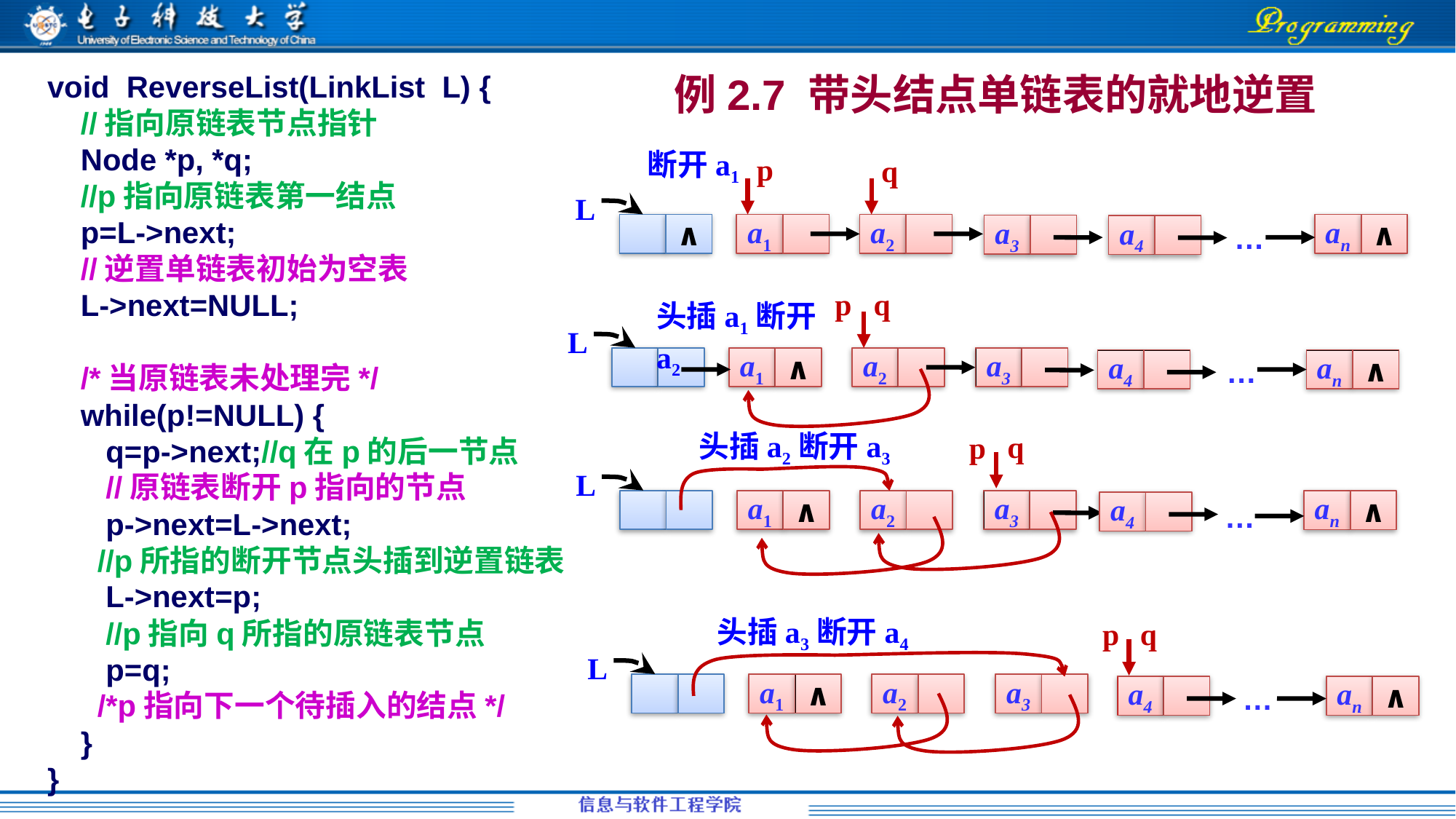

例2.7 带头结点单链表的就地逆置
void  ReverseList(LinkList  L) {
    //指向原链表节点指针
    Node *p, *q;
    //p指向原链表第一结点
    p=L->next;
    //逆置单链表初始为空表
    L->next=NULL;

    /*当原链表未处理完*/
    while(p!=NULL) {
       q=p->next;//q在p的后一节点
       //原链表断开p指向的节点
       p->next=L->next;
      //p所指的断开节点头插到逆置链表
       L->next=p;
       //p指向q所指的原链表节点
       p=q;
      /*p指向下一个待插入的结点*/
    }
}

断开a1
p
q
L

…
an
∧

∧
a1

a2

a3

a4

p
q
头插a1断开a2
L

…
a3

a1
∧
a2

a4

an
∧

头插a2断开a3
q
p
L

a3

a1
∧
a2

an
∧
a4

…

头插a3断开a4
p
q
L

a3

…

a1
∧
a2

a4

an
∧